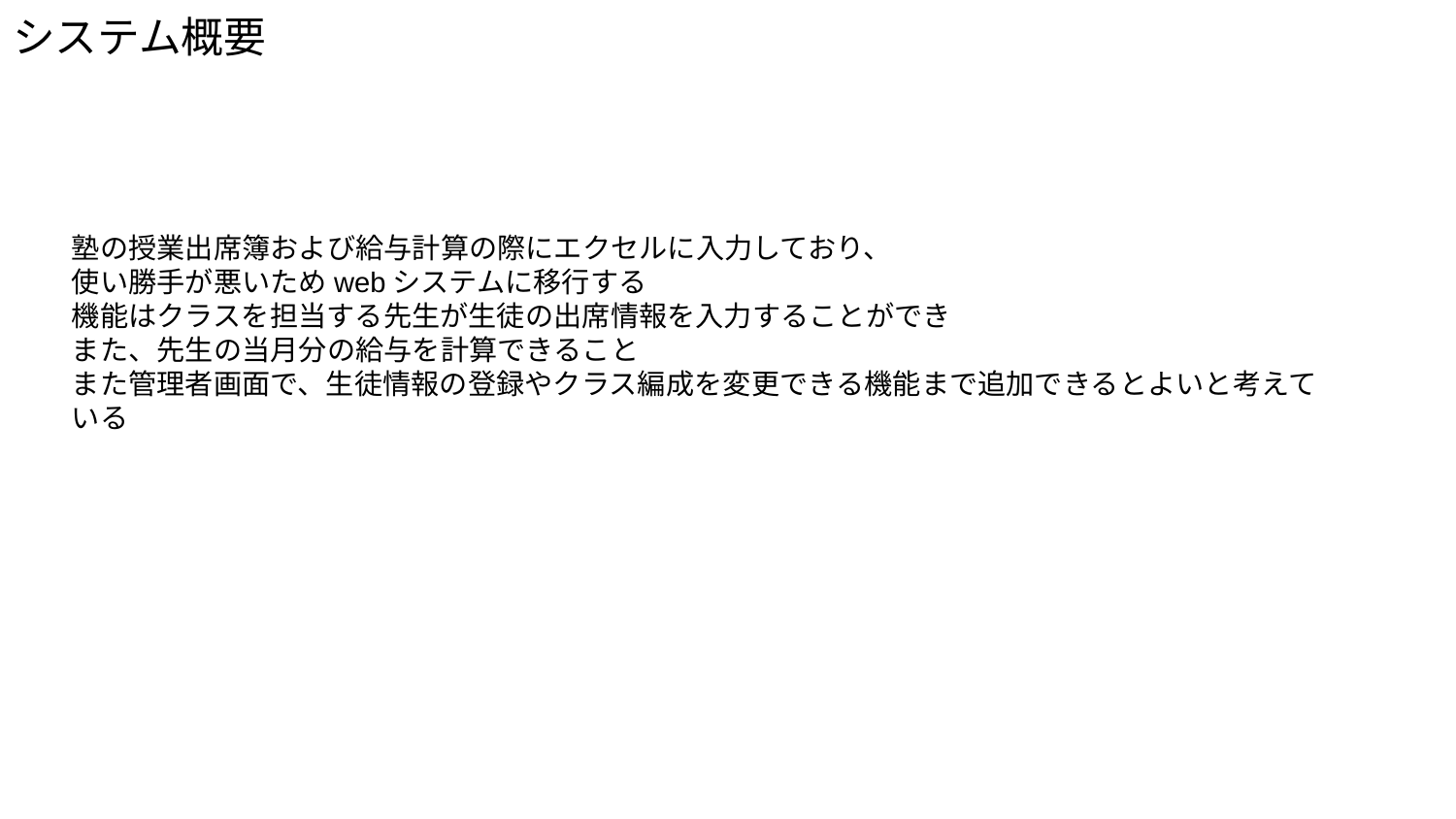

# システム概要

塾の授業出席簿および給与計算の際にエクセルに入力しており、
使い勝手が悪いためwebシステムに移行する
機能はクラスを担当する先生が生徒の出席情報を入力することができ
また、先生の当月分の給与を計算できること
また管理者画面で、生徒情報の登録やクラス編成を変更できる機能まで追加できるとよいと考えている